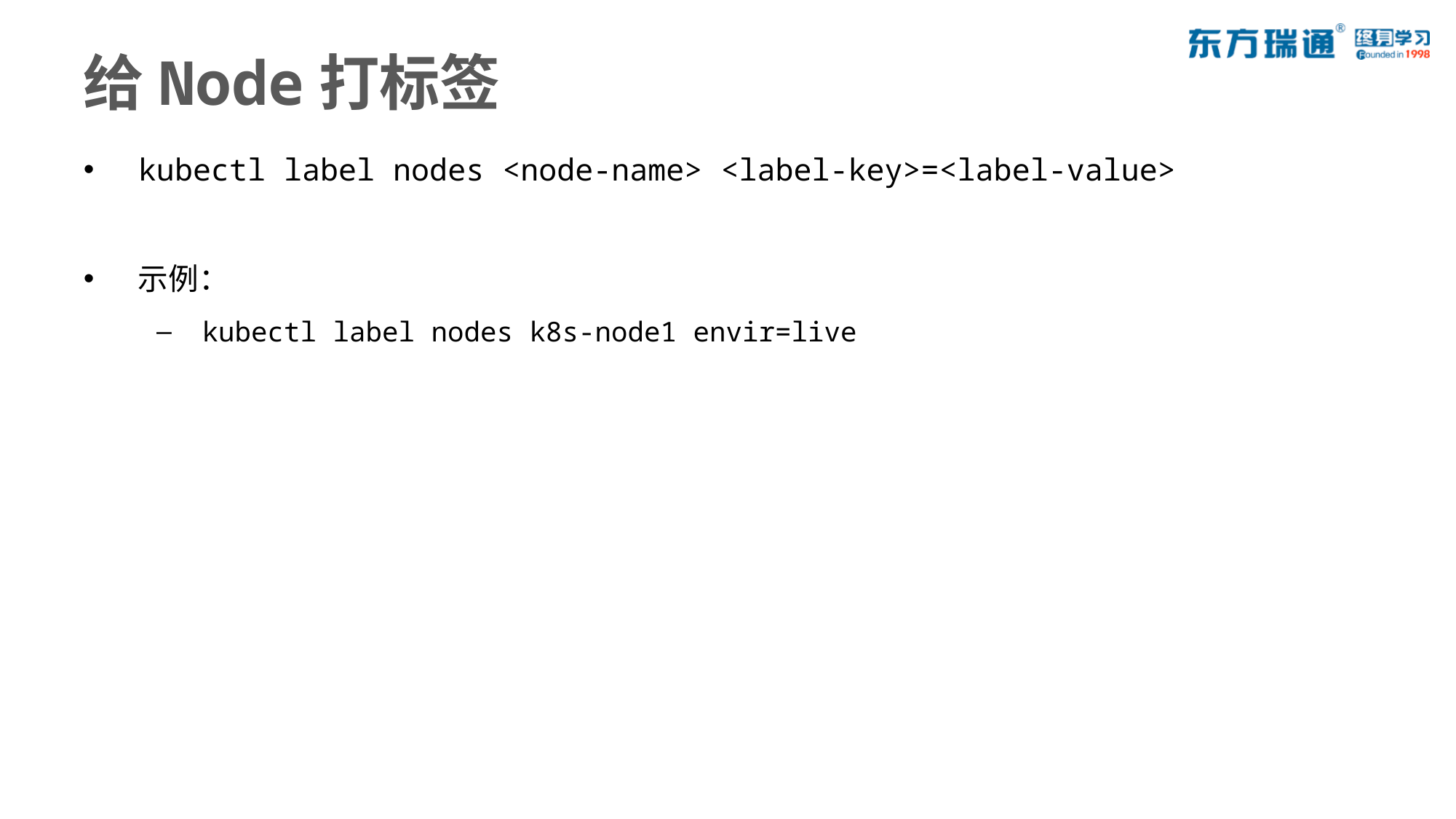

# 给Node打标签
kubectl label nodes <node-name> <label-key>=<label-value>

示例：
kubectl label nodes k8s-node1 envir=live